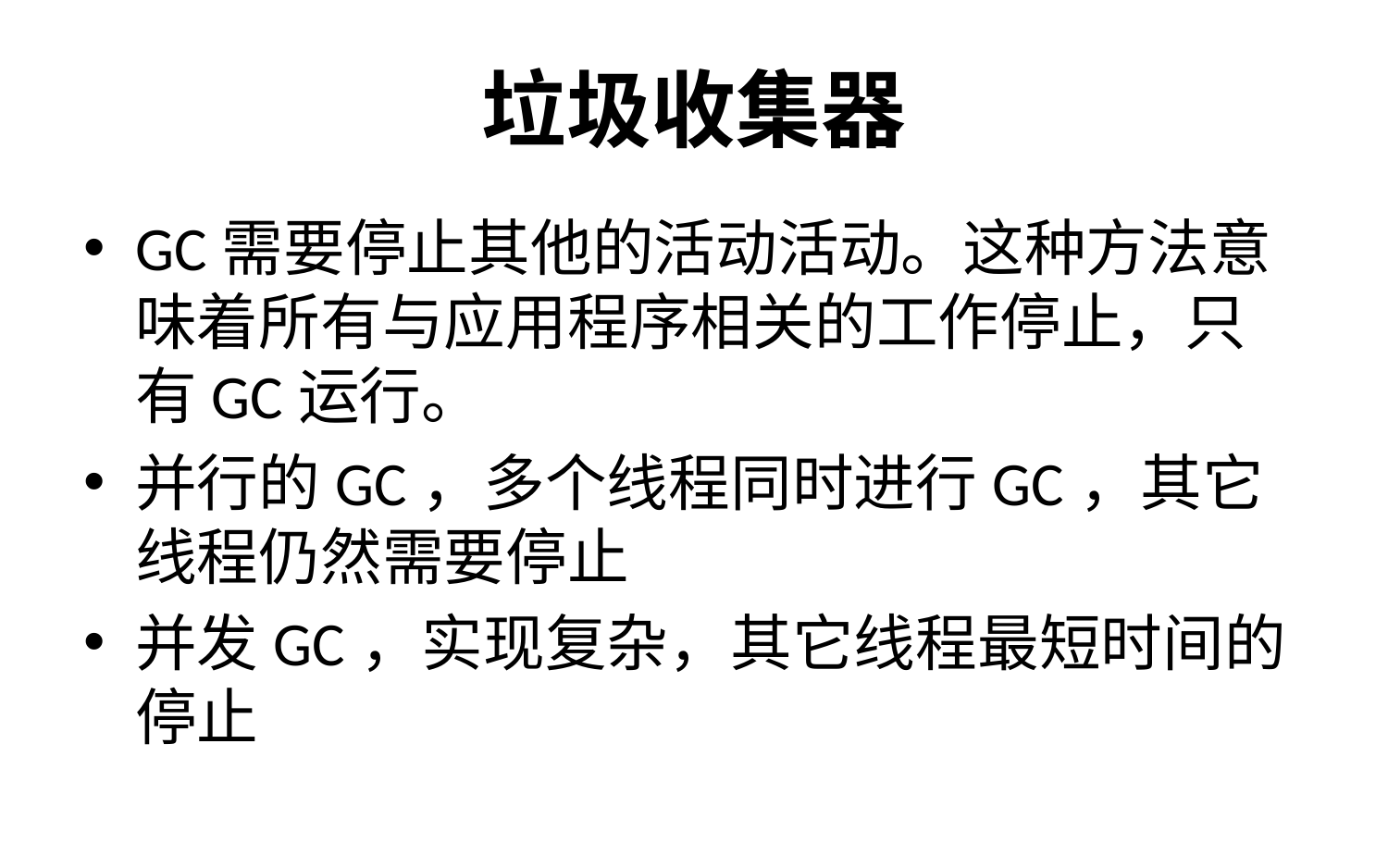

# 垃圾收集器
GC需要停止其他的活动活动。这种方法意味着所有与应用程序相关的工作停止，只有GC运行。
并行的GC，多个线程同时进行GC，其它线程仍然需要停止
并发GC，实现复杂，其它线程最短时间的停止